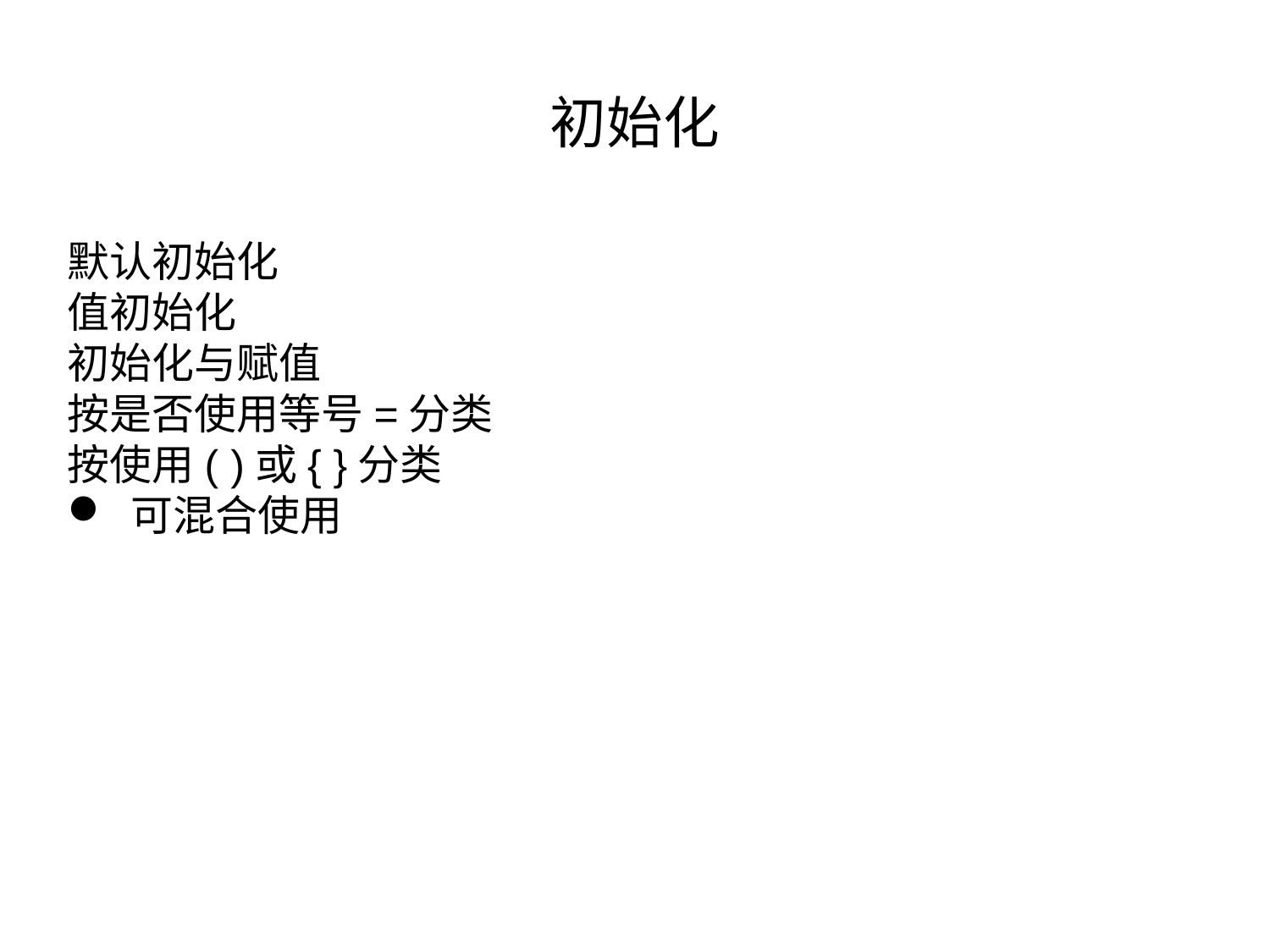

初始化
默认初始化
值初始化
初始化与赋值
按是否使用等号=分类
按使用( )或{ }分类
可混合使用